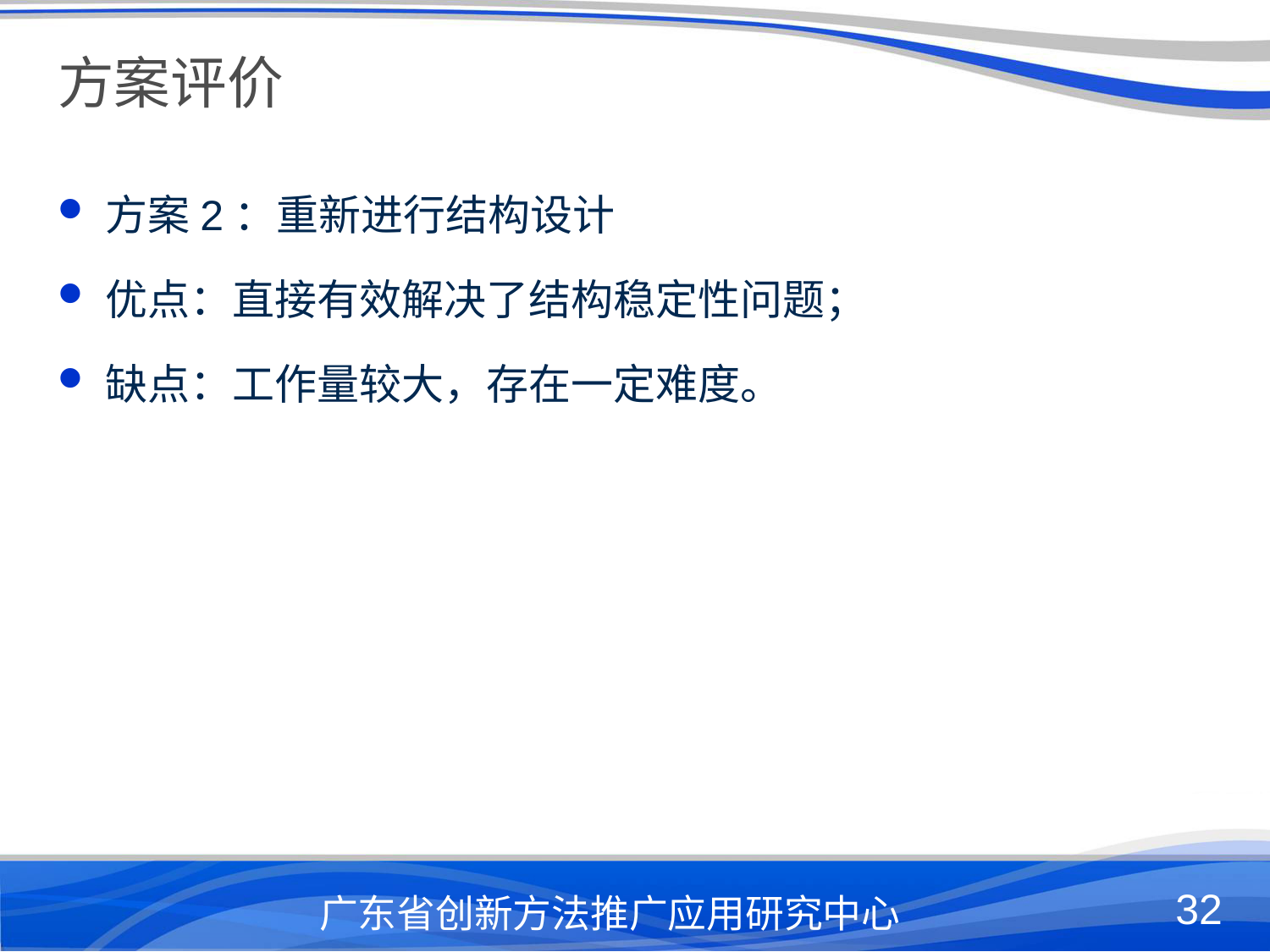

# 方案评价
方案2：重新进行结构设计
优点：直接有效解决了结构稳定性问题；
缺点：工作量较大，存在一定难度。
广东省创新方法推广应用研究中心
32